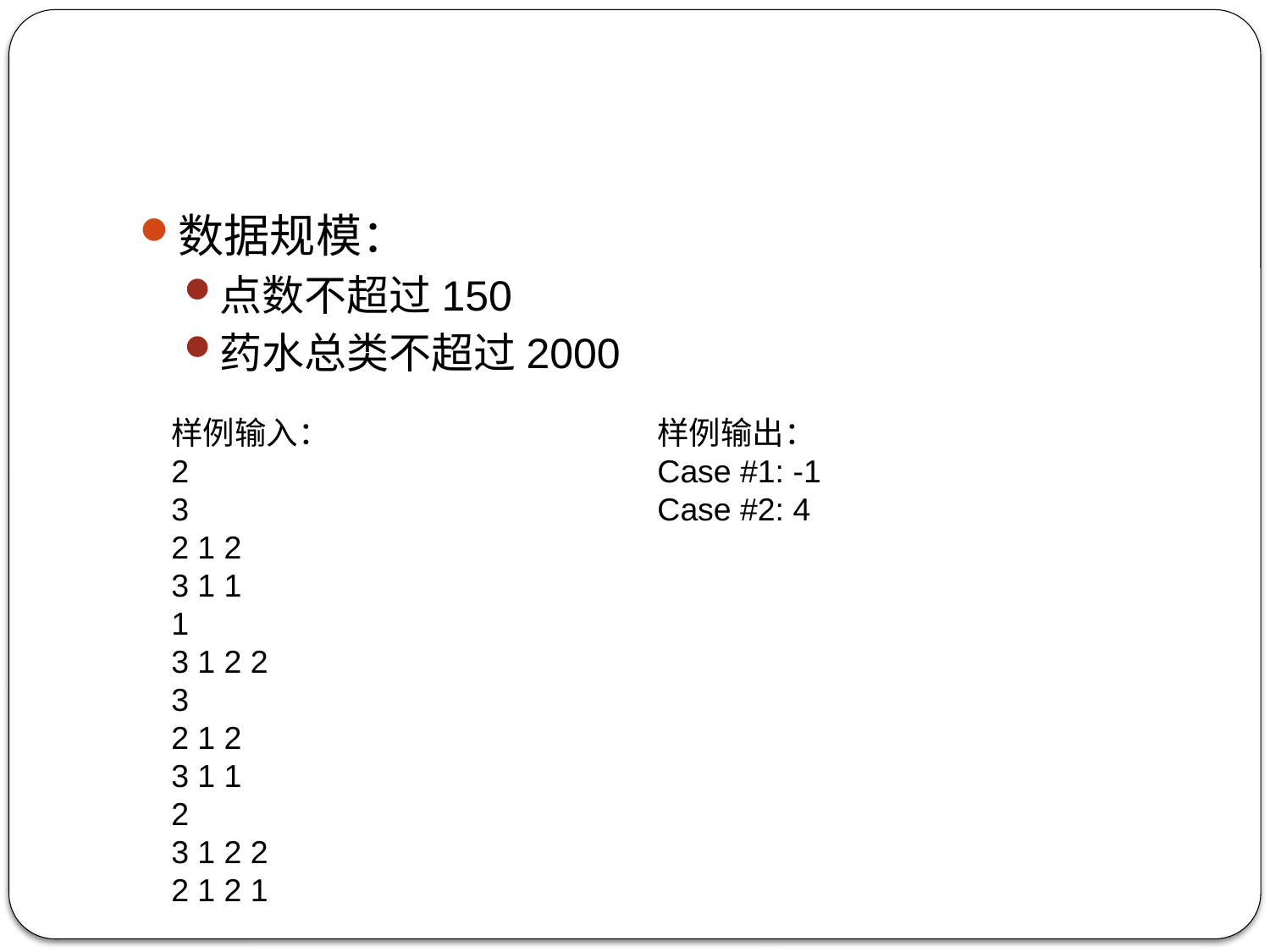

#
数据规模：
点数不超过150
药水总类不超过2000
样例输入：
2
3
2 1 2
3 1 1
1
3 1 2 2
3
2 1 2
3 1 1
2
3 1 2 2
2 1 2 1

样例输出：
Case #1: -1
Case #2: 4